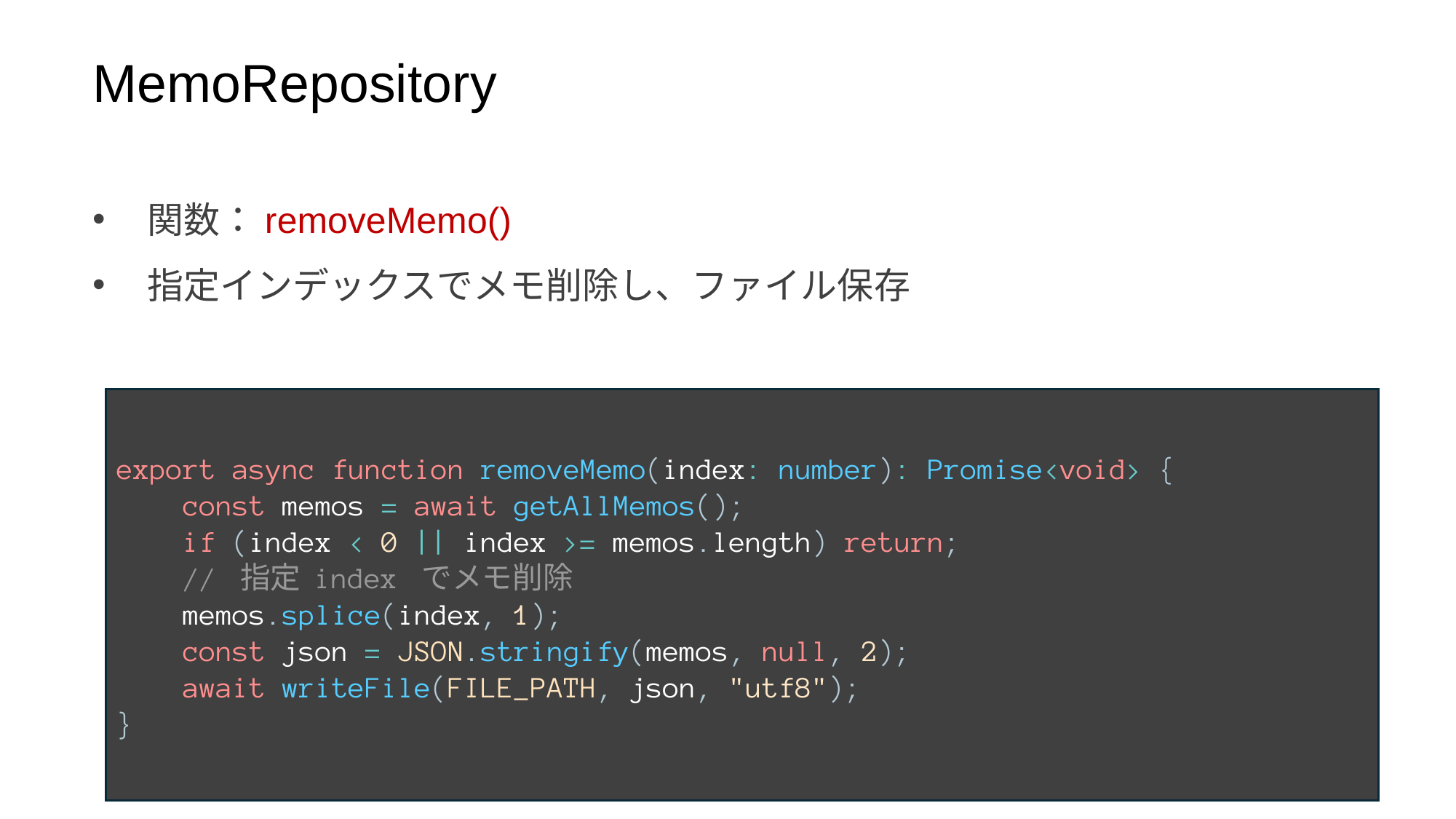

MemoRepository
関数：removeMemo()
指定インデックスでメモ削除し、ファイル保存
export async function removeMemo(index: number): Promise<void> {
    const memos = await getAllMemos();
    if (index < 0 || index >= memos.length) return;
    // 指定 index でメモ削除
    memos.splice(index, 1);
    const json = JSON.stringify(memos, null, 2);
    await writeFile(FILE_PATH, json, "utf8");
}